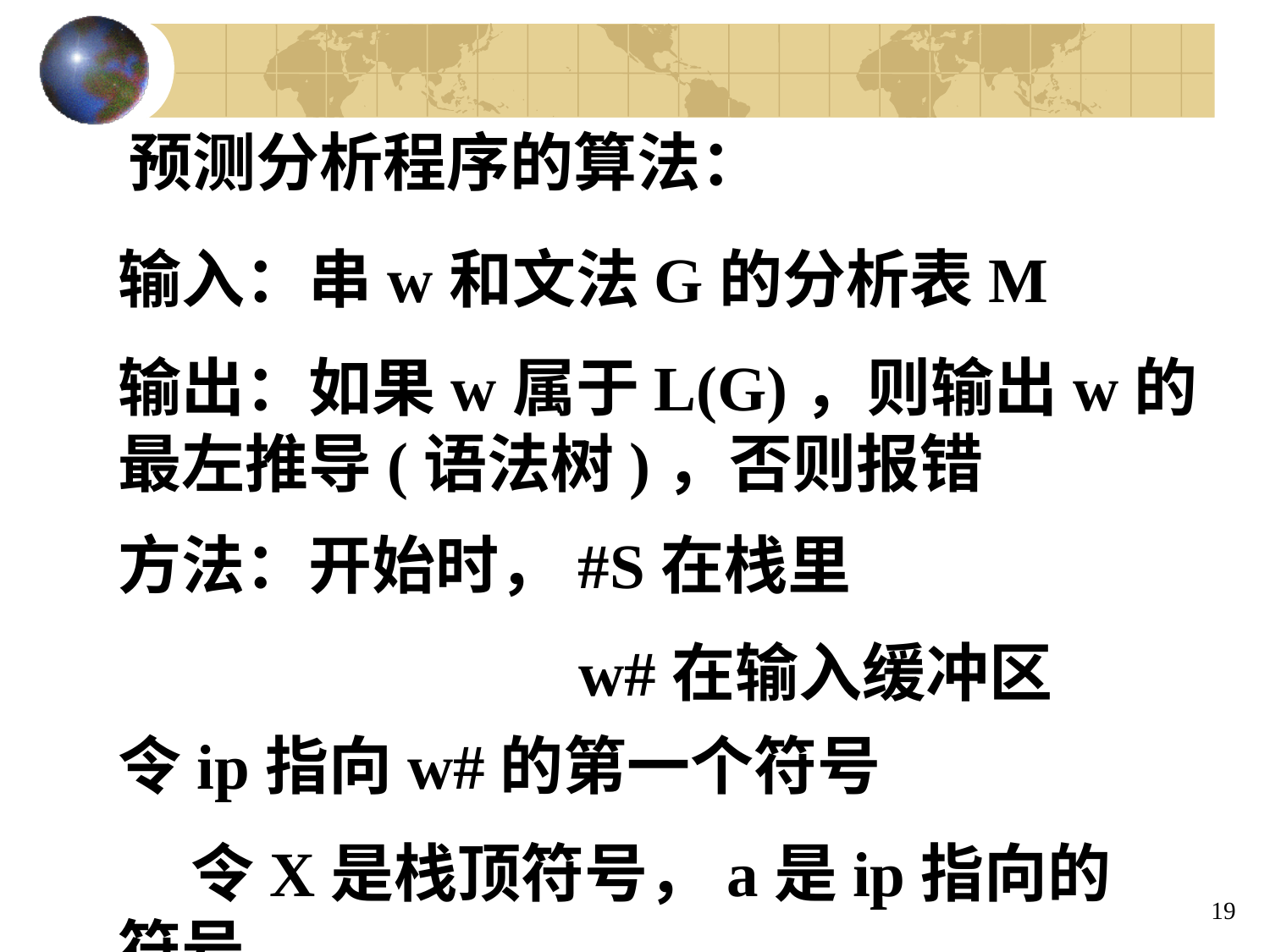

预测分析程序的算法：
输入：串w和文法G的分析表M
输出：如果w属于L(G)，则输出w的最左推导(语法树)，否则报错
方法：开始时，#S在栈里
                             w#在输入缓冲区
令ip指向w#的第一个符号
    令X是栈顶符号，a是ip指向的符号
19